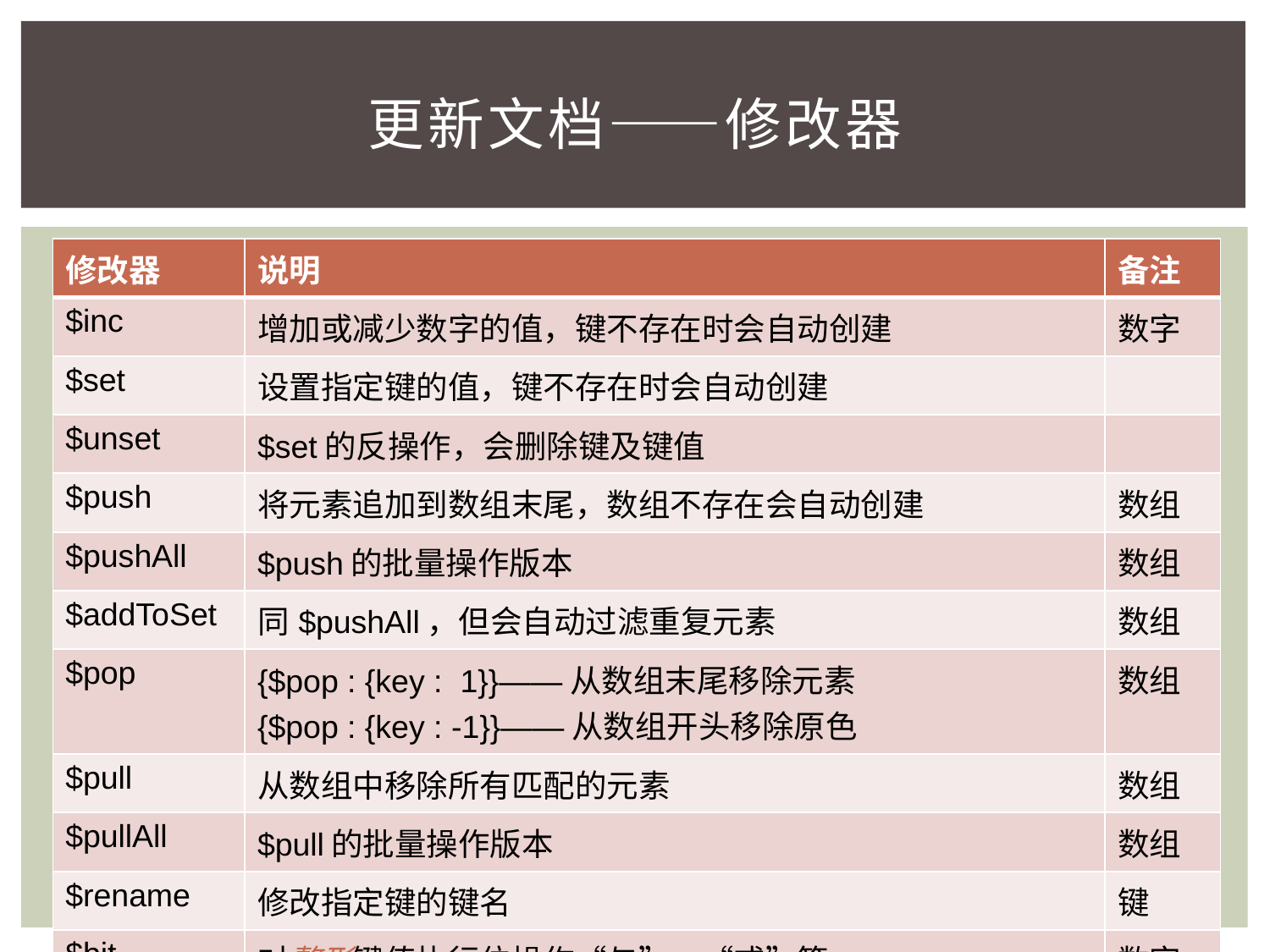

# 更新文档——修改器
| 修改器 | 说明 | 备注 |
| --- | --- | --- |
| $inc | 增加或减少数字的值，键不存在时会自动创建 | 数字 |
| $set | 设置指定键的值，键不存在时会自动创建 |  |
| $unset | $set的反操作，会删除键及键值 |  |
| $push | 将元素追加到数组末尾，数组不存在会自动创建 | 数组 |
| $pushAll | $push的批量操作版本 | 数组 |
| $addToSet | 同$pushAll，但会自动过滤重复元素 | 数组 |
| $pop | {$pop : {key : 1}}——从数组末尾移除元素 {$pop : {key : -1}}——从数组开头移除原色 | 数组 |
| $pull | 从数组中移除所有匹配的元素 | 数组 |
| $pullAll | $pull的批量操作版本 | 数组 |
| $rename | 修改指定键的键名 | 键 |
| $bit | 对整形键值执行位操作“与”、“或”等 | 数字 |